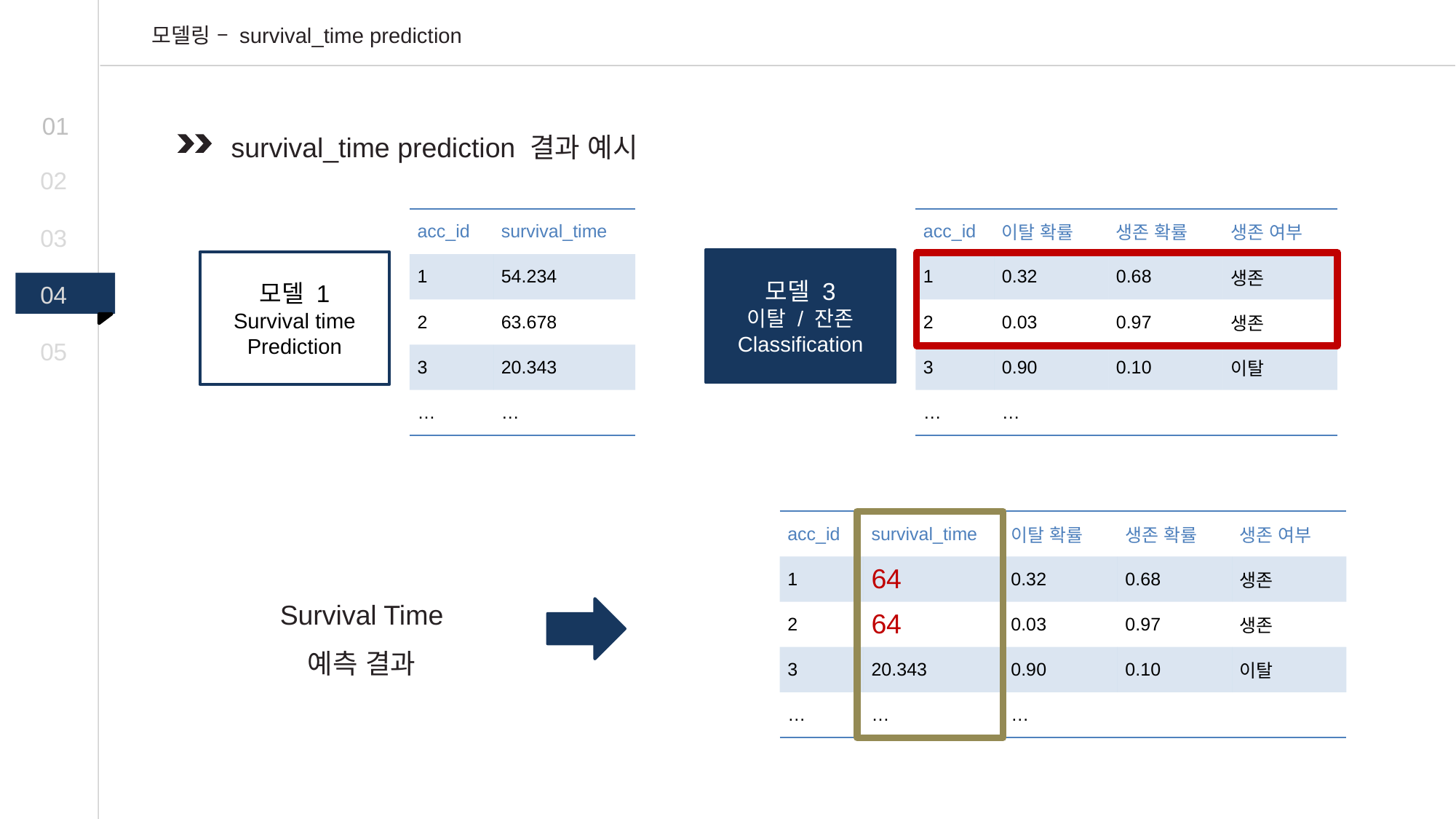

모델링 – survival_time prediction
01
survival_time prediction 결과 예시

02
| acc\_id | survival\_time |
| --- | --- |
| 1 | 54.234 |
| 2 | 63.678 |
| 3 | 20.343 |
| … | … |
| acc\_id | 이탈 확률 | 생존 확률 | 생존 여부 |
| --- | --- | --- | --- |
| 1 | 0.32 | 0.68 | 생존 |
| 2 | 0.03 | 0.97 | 생존 |
| 3 | 0.90 | 0.10 | 이탈 |
| … | … |  |  |
03
모델 3
이탈 / 잔존
Classification
모델 1
Survival time Prediction

04

05
| acc\_id | survival\_time |
| --- | --- |
| 1 | 64 |
| 2 | 64 |
| 3 | 20.343 |
| … | … |

| 이탈 확률 | 생존 확률 | 생존 여부 |
| --- | --- | --- |
| 0.32 | 0.68 | 생존 |
| 0.03 | 0.97 | 생존 |
| 0.90 | 0.10 | 이탈 |
| … |  |  |
Survival Time
예측 결과